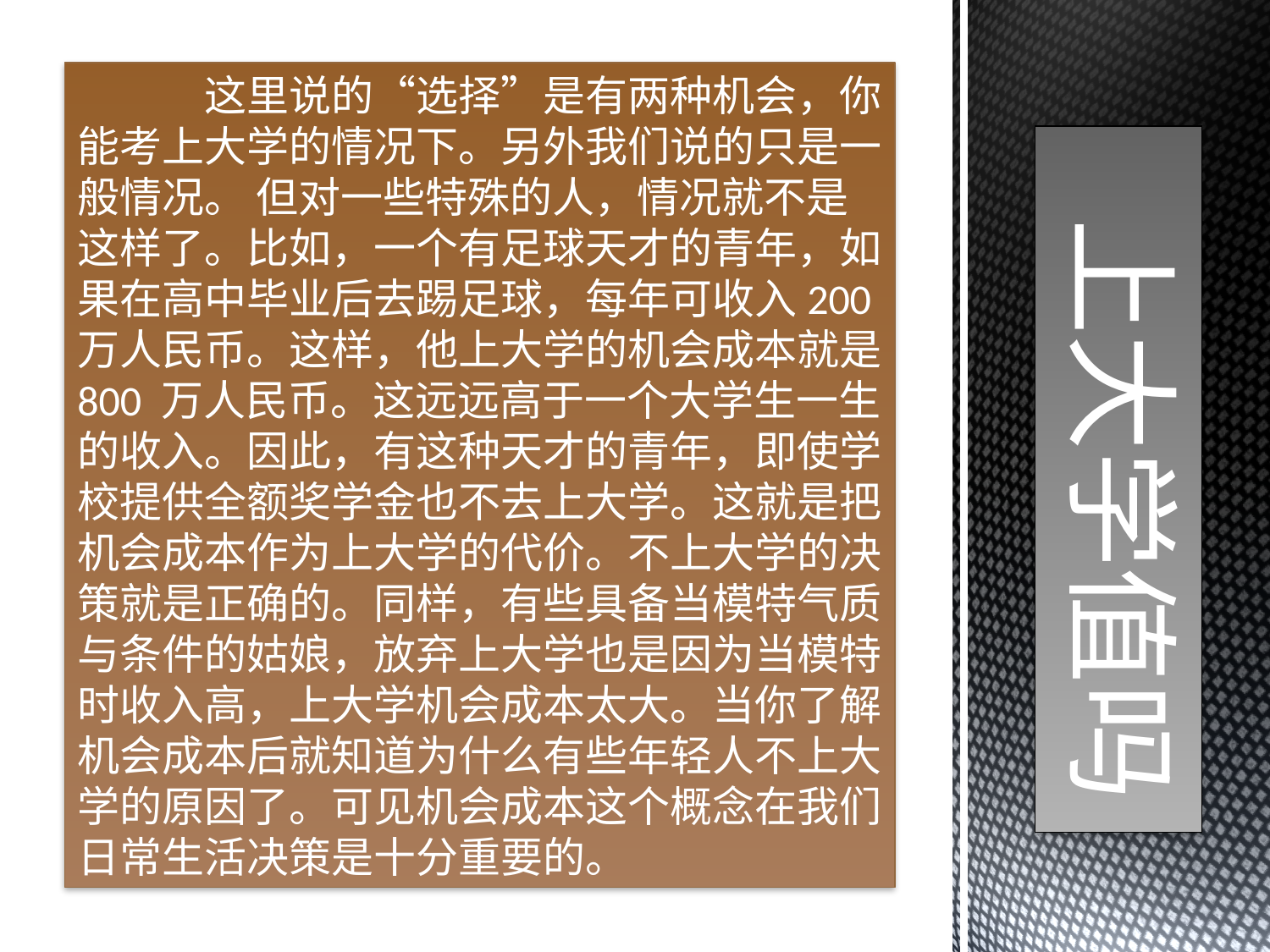

这里说的“选择”是有两种机会，你能考上大学的情况下。另外我们说的只是一般情况。 但对一些特殊的人，情况就不是这样了。比如，一个有足球天才的青年，如果在高中毕业后去踢足球，每年可收入200 万人民币。这样，他上大学的机会成本就是800 万人民币。这远远高于一个大学生一生的收入。因此，有这种天才的青年，即使学校提供全额奖学金也不去上大学。这就是把机会成本作为上大学的代价。不上大学的决策就是正确的。同样，有些具备当模特气质与条件的姑娘，放弃上大学也是因为当模特时收入高，上大学机会成本太大。当你了解机会成本后就知道为什么有些年轻人不上大学的原因了。可见机会成本这个概念在我们日常生活决策是十分重要的。
  上大学值吗